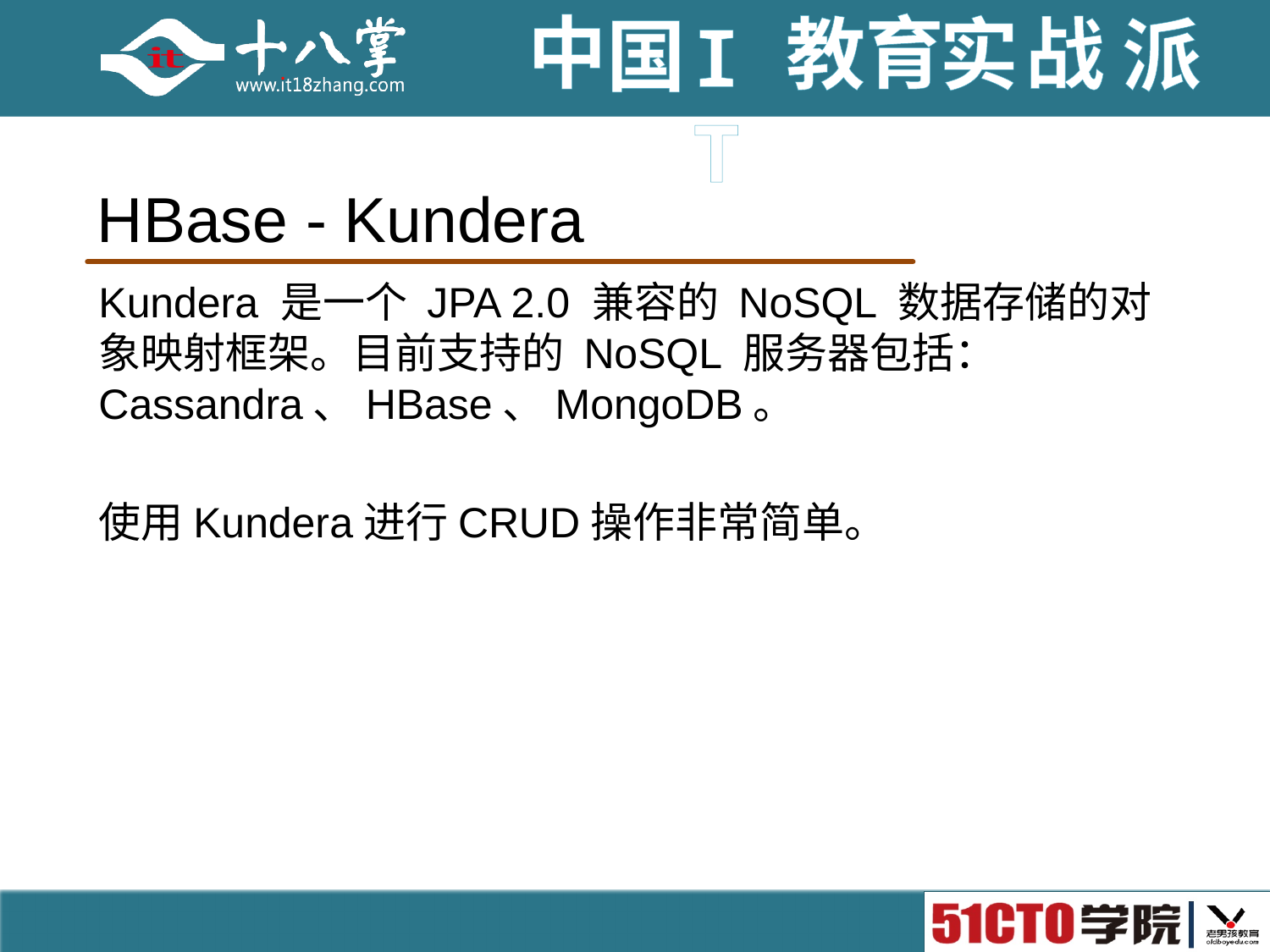

# HBase - Kundera
Kundera 是一个 JPA 2.0 兼容的 NoSQL 数据存储的对象映射框架。目前支持的 NoSQL 服务器包括：Cassandra、HBase、MongoDB。

使用Kundera进行CRUD操作非常简单。